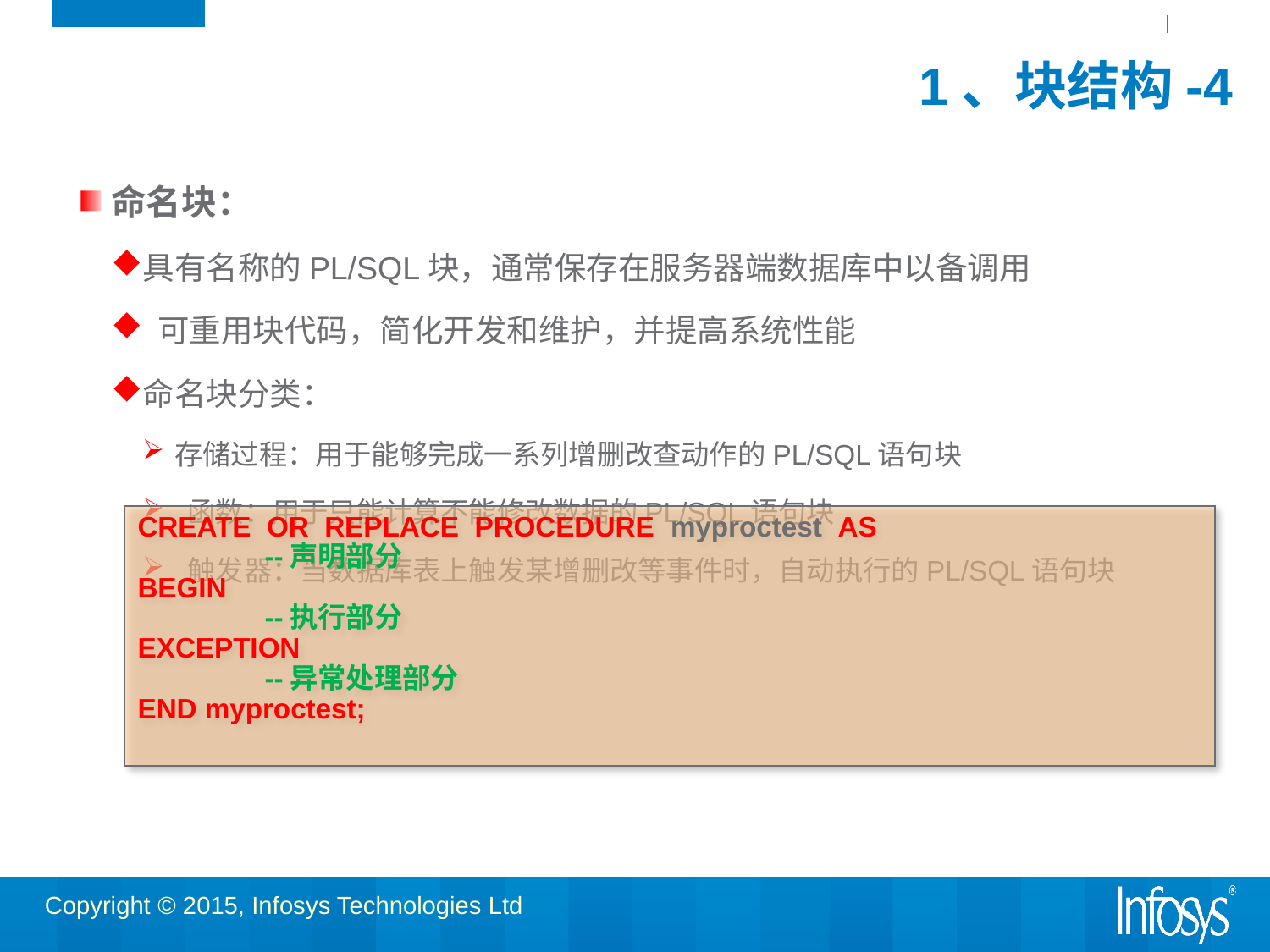

# 1、块结构-4
命名块：
具有名称的PL/SQL块，通常保存在服务器端数据库中以备调用
 可重用块代码，简化开发和维护，并提高系统性能
命名块分类：
存储过程：用于能够完成一系列增删改查动作的PL/SQL语句块
 函数：用于只能计算不能修改数据的PL/SQL语句块
 触发器：当数据库表上触发某增删改等事件时，自动执行的PL/SQL语句块
create  or  replace  procedure  myproctest  AS
	--声明部分
BEGIN
	--执行部分
EXCEPTION
	--异常处理部分
END myproctest;